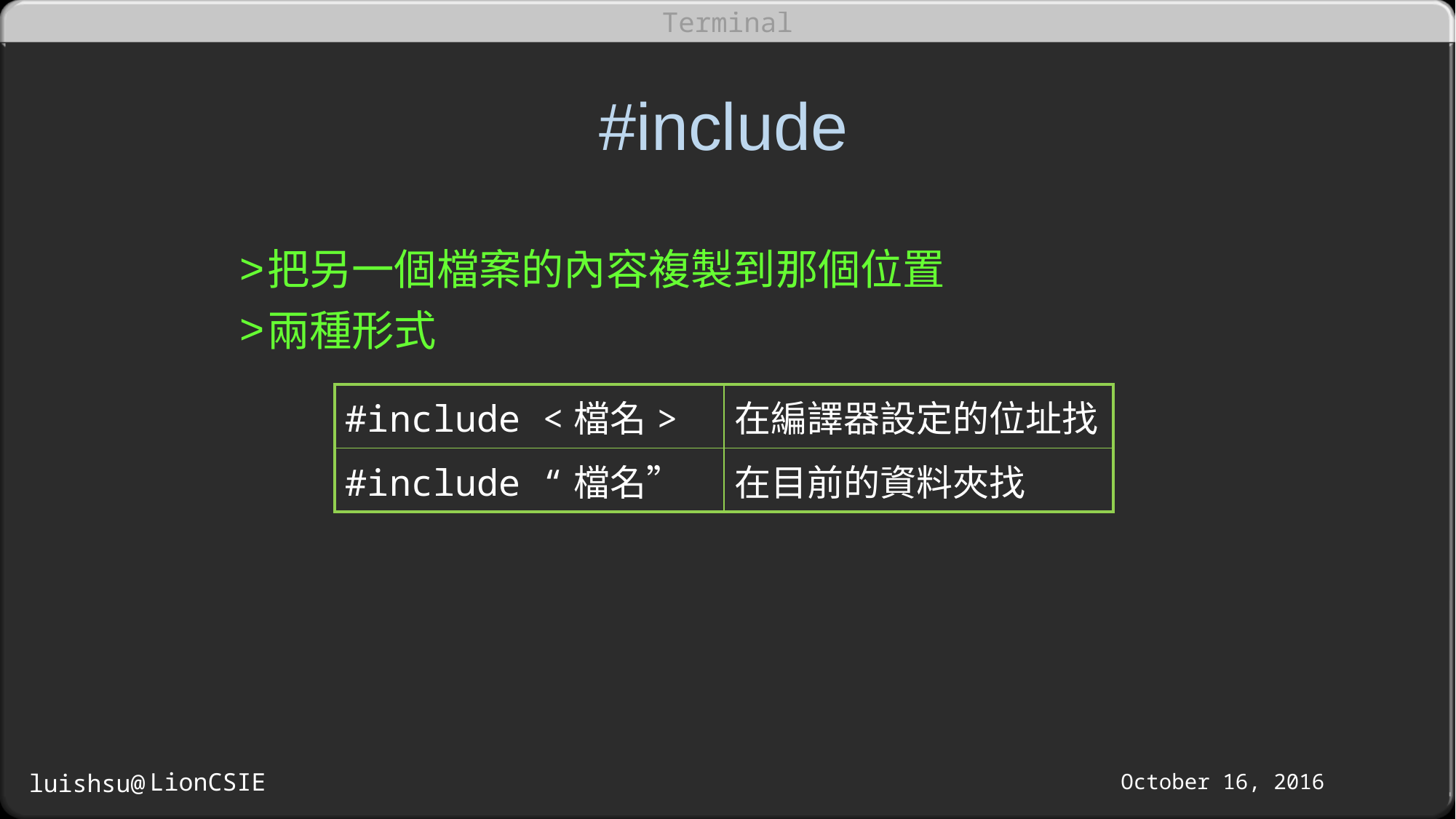

# #include
把另一個檔案的內容複製到那個位置
兩種形式
| #include <檔名> | 在編譯器設定的位址找 |
| --- | --- |
| #include “檔名” | 在目前的資料夾找 |
October 16, 2016
LionCSIE